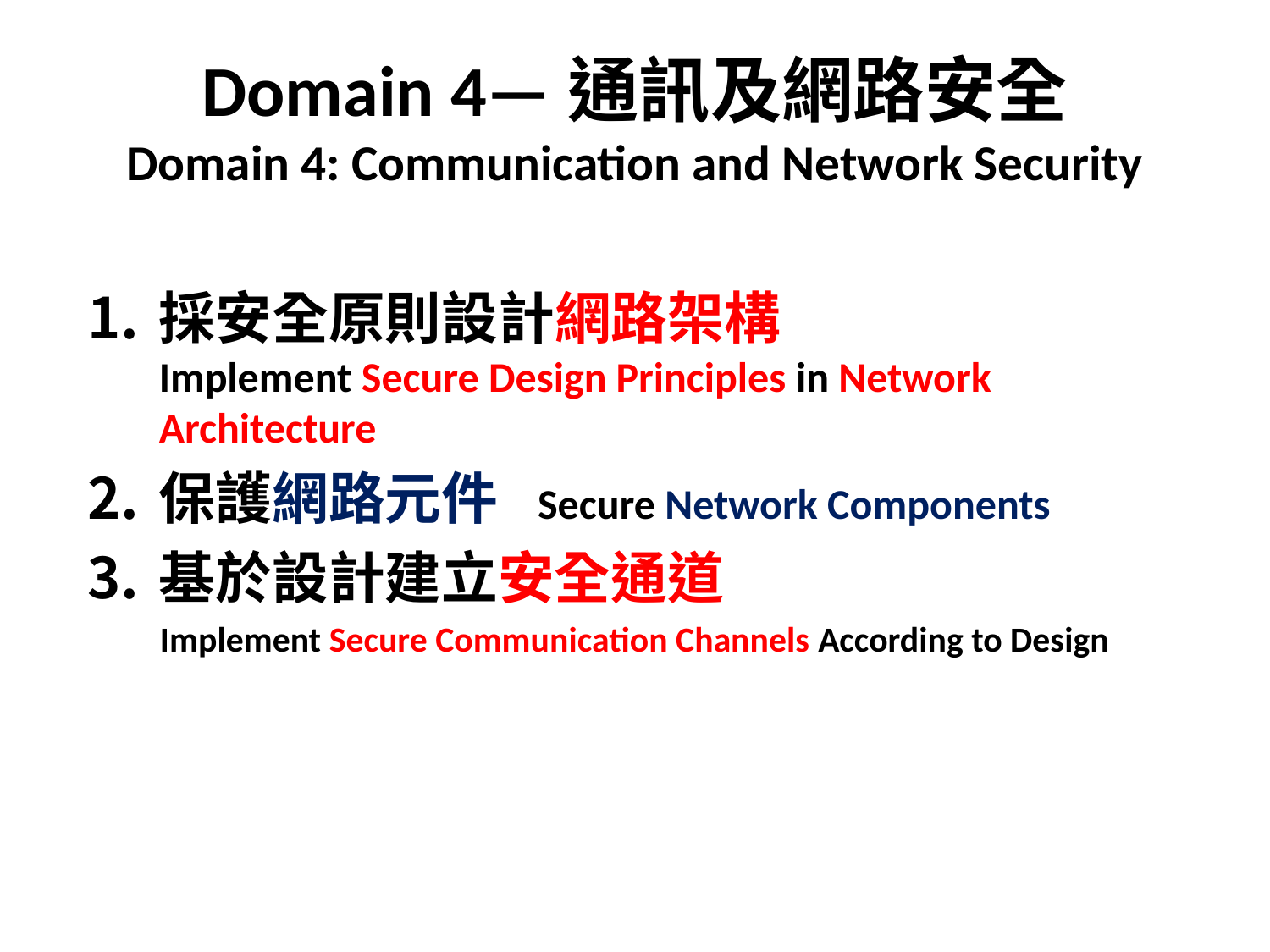

# Domain 4—通訊及網路安全 Domain 4: Communication and Network Security
採安全原則設計網路架構                     Implement Secure Design Principles in Network Architecture
保護網路元件  Secure Network Components
基於設計建立安全通道
         Implement Secure Communication Channels According to Design